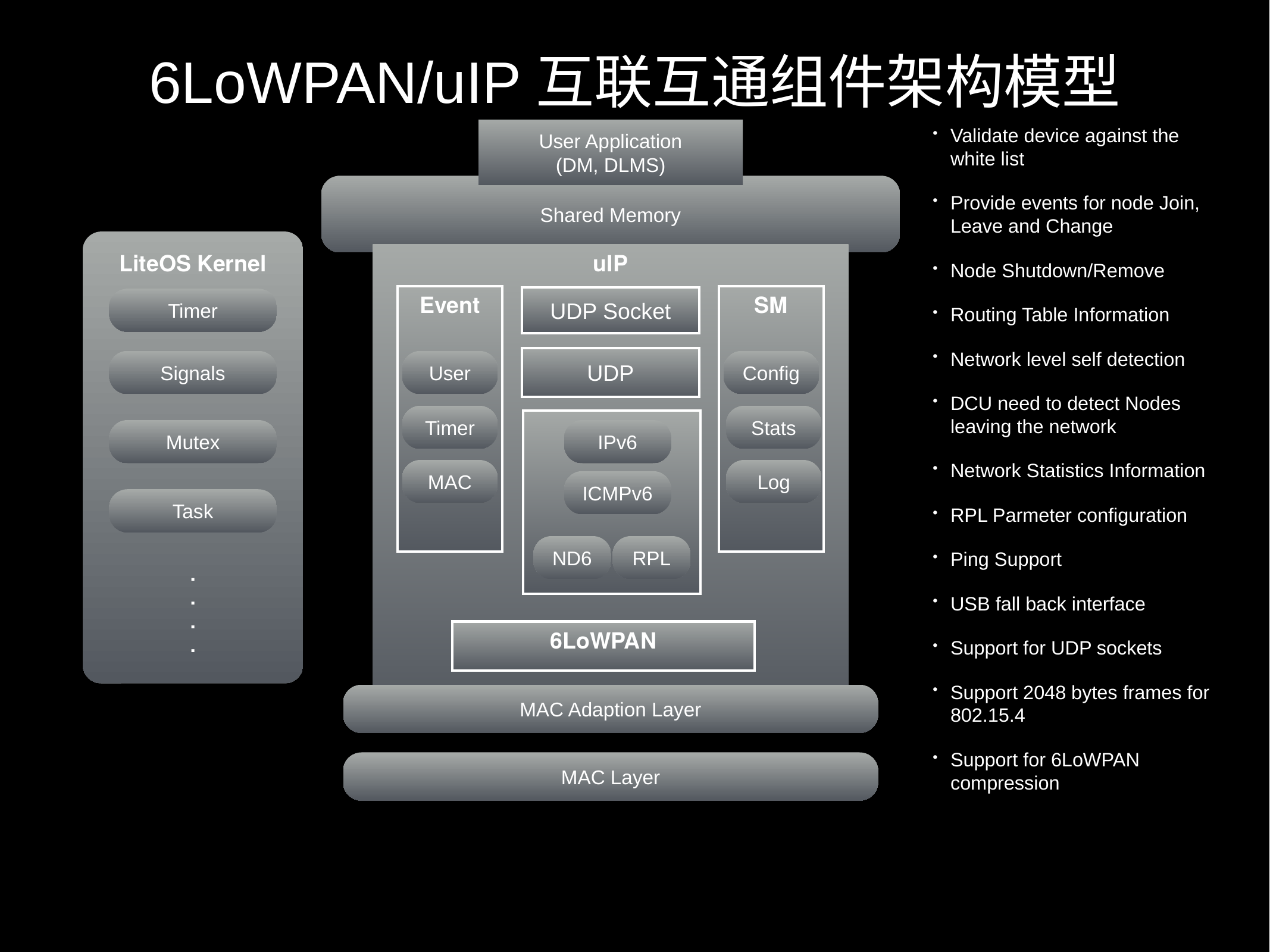

# 6LoWPAN/uIP互联互通组件架构模型
Validate device against the white list
Provide events for node Join, Leave and Change
Node Shutdown/Remove
Routing Table Information
Network level self detection
DCU need to detect Nodes leaving the network
Network Statistics Information
RPL Parmeter configuration
Ping Support
USB fall back interface
Support for UDP sockets
Support 2048 bytes frames for 802.15.4
Support for 6LoWPAN compression
User Application
(DM, DLMS)
Shared Memory
LiteOS Kernel

.
.
.
.
uIP
Event
SM
UDP Socket
Timer
UDP
Signals
User
Config
Timer
Stats

Mutex
IPv6
MAC
Log
ICMPv6
Task
ND6
RPL
6LoWPAN
MAC Adaption Layer
MAC Layer